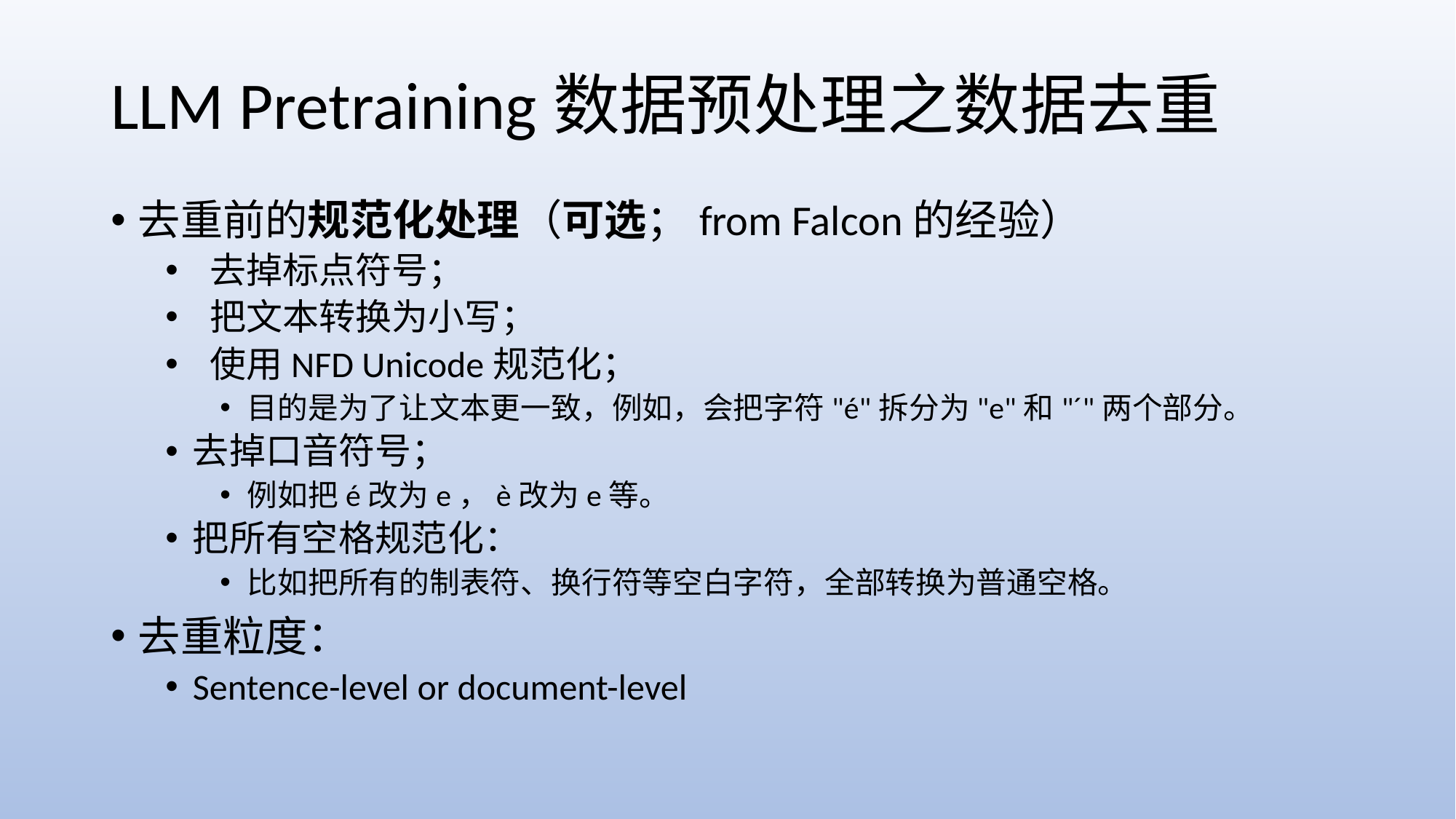

# LLM Pretraining数据预处理之数据去重
去重前的规范化处理（可选；from Falcon的经验）
 去掉标点符号；
 把文本转换为小写；
 使用NFD Unicode规范化；
目的是为了让文本更一致，例如，会把字符"é"拆分为"e"和"´"两个部分。
去掉口音符号；
例如把é改为e，è改为e等。
把所有空格规范化：
比如把所有的制表符、换行符等空白字符，全部转换为普通空格。
去重粒度：
Sentence-level or document-level